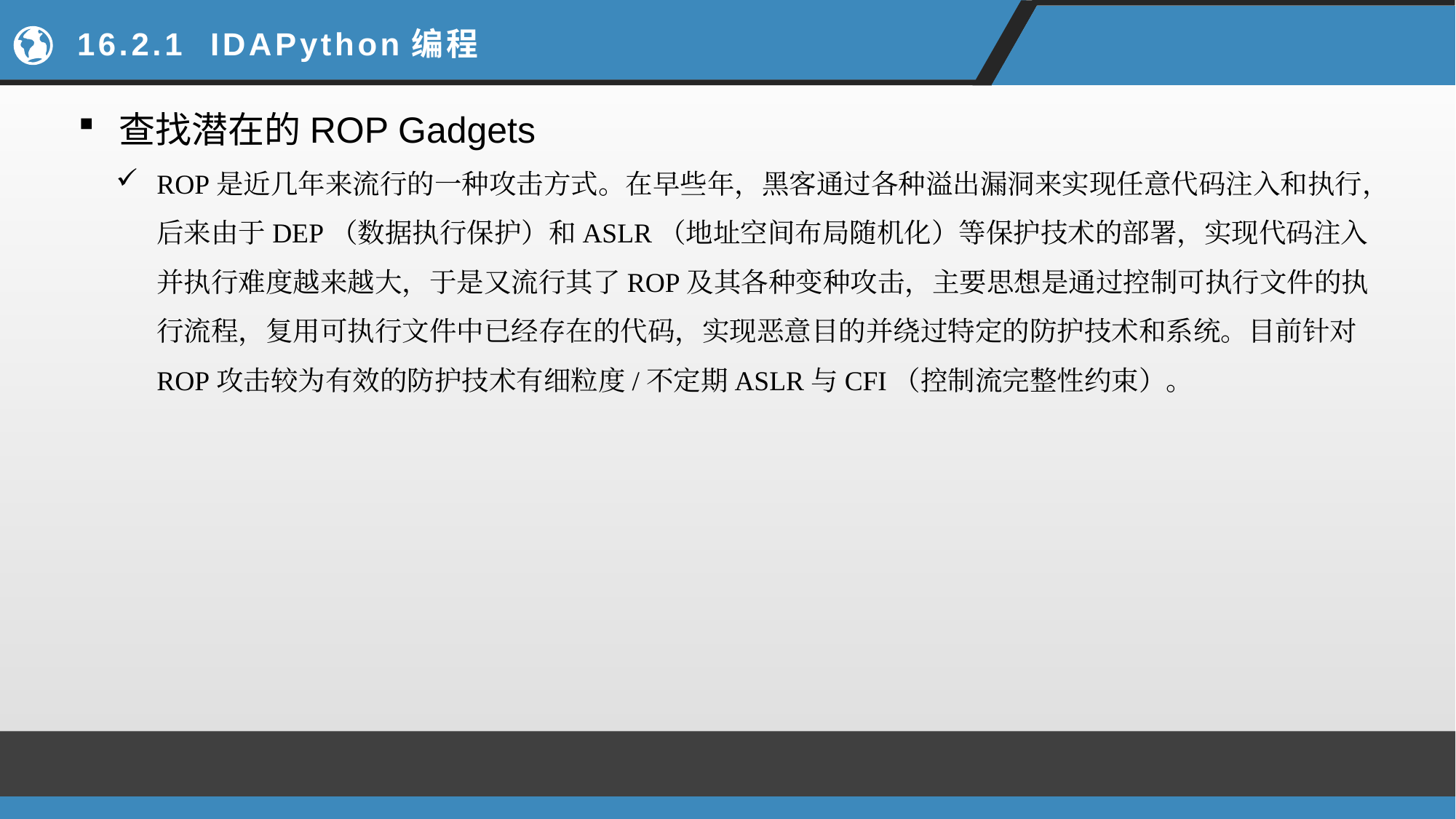

# 16.2.1  IDAPython编程

查找潜在的ROP Gadgets
ROP是近几年来流行的一种攻击方式。在早些年，黑客通过各种溢出漏洞来实现任意代码注入和执行，后来由于DEP（数据执行保护）和ASLR（地址空间布局随机化）等保护技术的部署，实现代码注入并执行难度越来越大，于是又流行其了ROP及其各种变种攻击，主要思想是通过控制可执行文件的执行流程，复用可执行文件中已经存在的代码，实现恶意目的并绕过特定的防护技术和系统。目前针对ROP攻击较为有效的防护技术有细粒度/不定期ASLR与CFI（控制流完整性约束）。